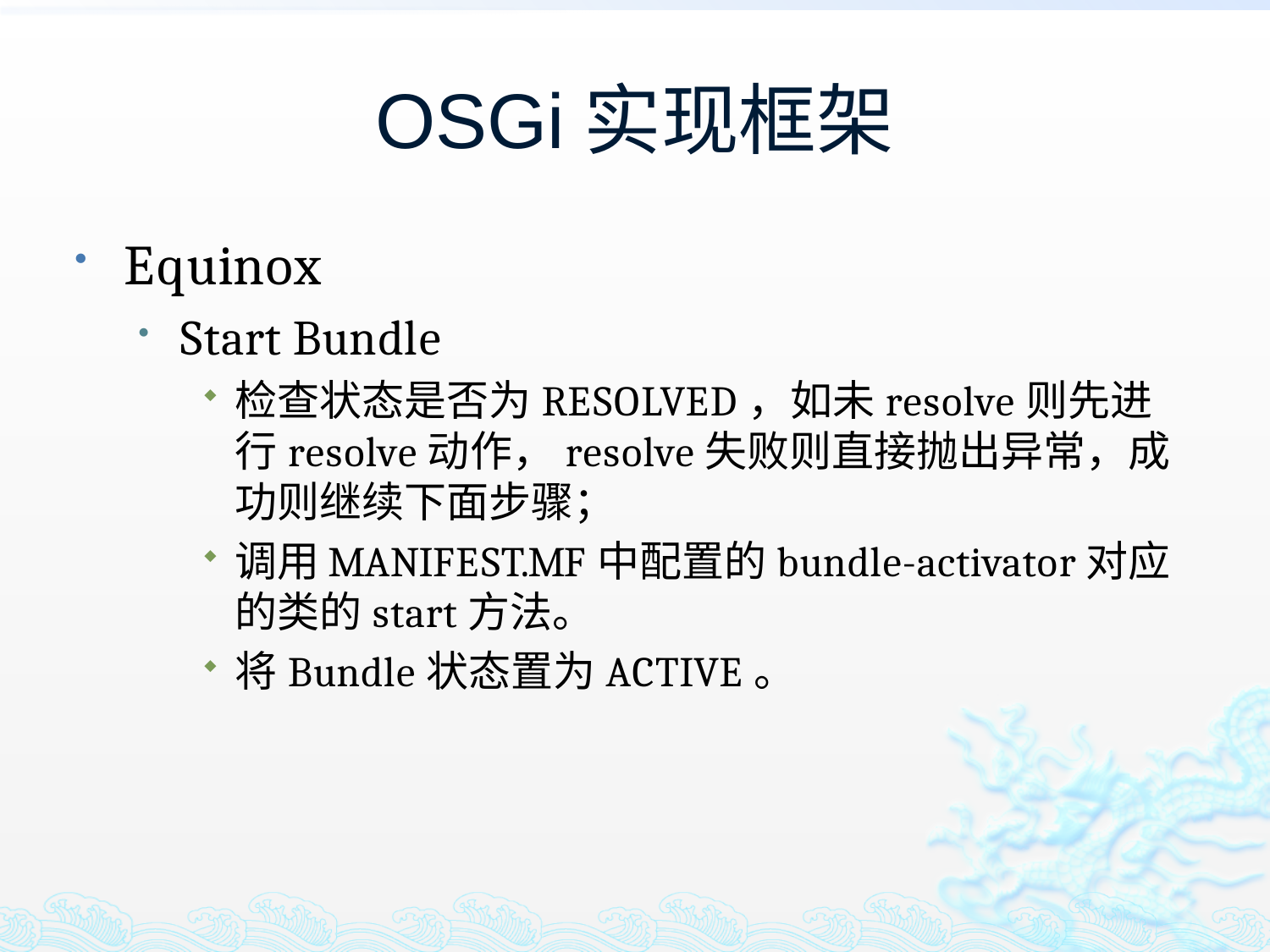

# OSGi实现框架
Equinox
Start Bundle
检查状态是否为RESOLVED，如未resolve则先进行resolve动作，resolve失败则直接抛出异常，成功则继续下面步骤；
调用MANIFEST.MF中配置的bundle-activator对应的类的start方法。
将Bundle状态置为ACTIVE。